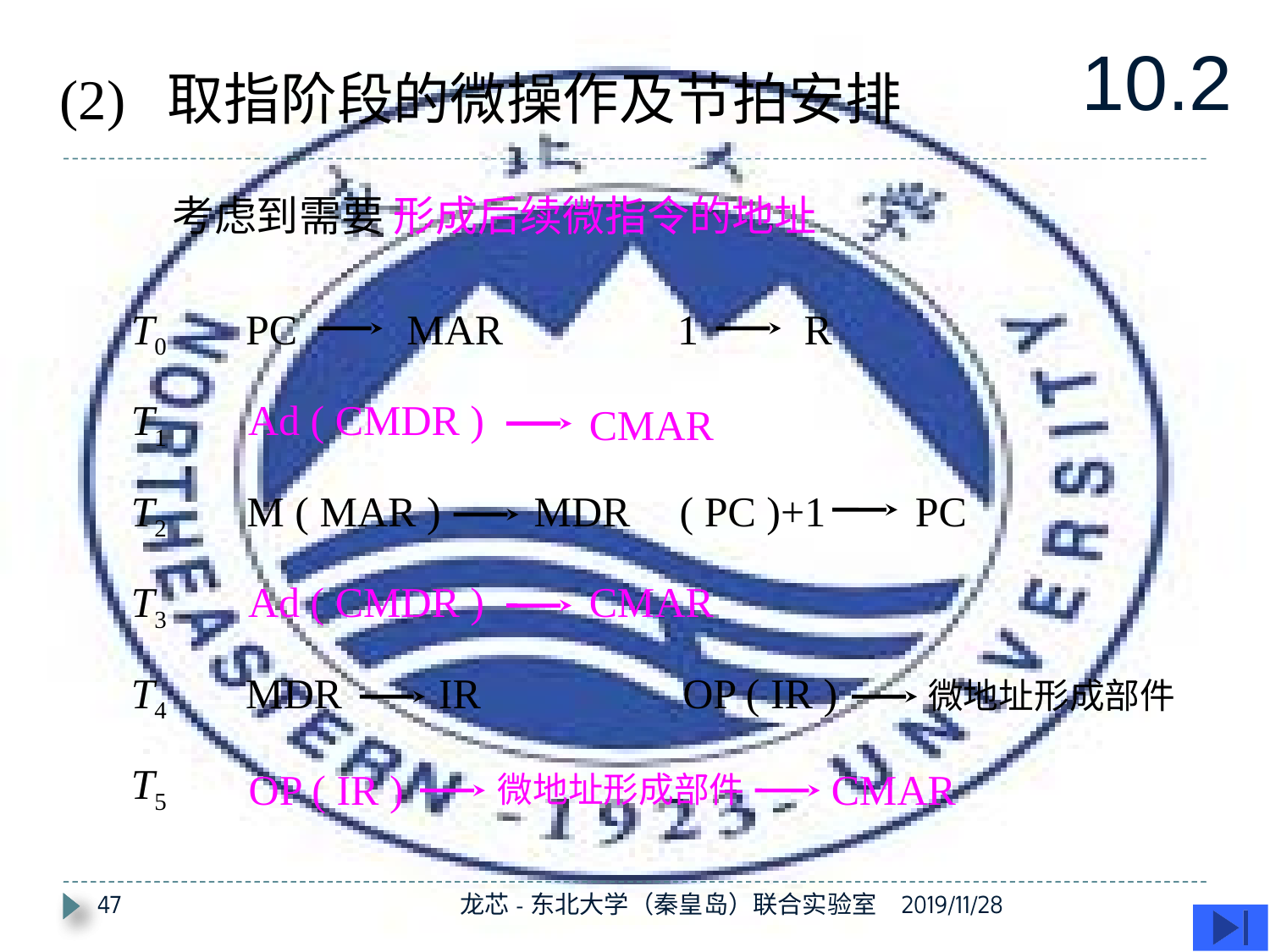

10.2
(2)  取指阶段的微操作及节拍安排
考虑到需要 形成后续微指令的地址
T0
PC
MAR

1
R

T1
Ad ( CMDR )
CMAR

T2
M ( MAR )
MDR

( PC )+1
PC

T3
Ad ( CMDR )
CMAR

T4
MDR
IR

OP ( IR )
微地址形成部件

T5
OP ( IR )
微地址形成部件

CMAR

47
龙芯-东北大学（秦皇岛）联合实验室
2019/11/28